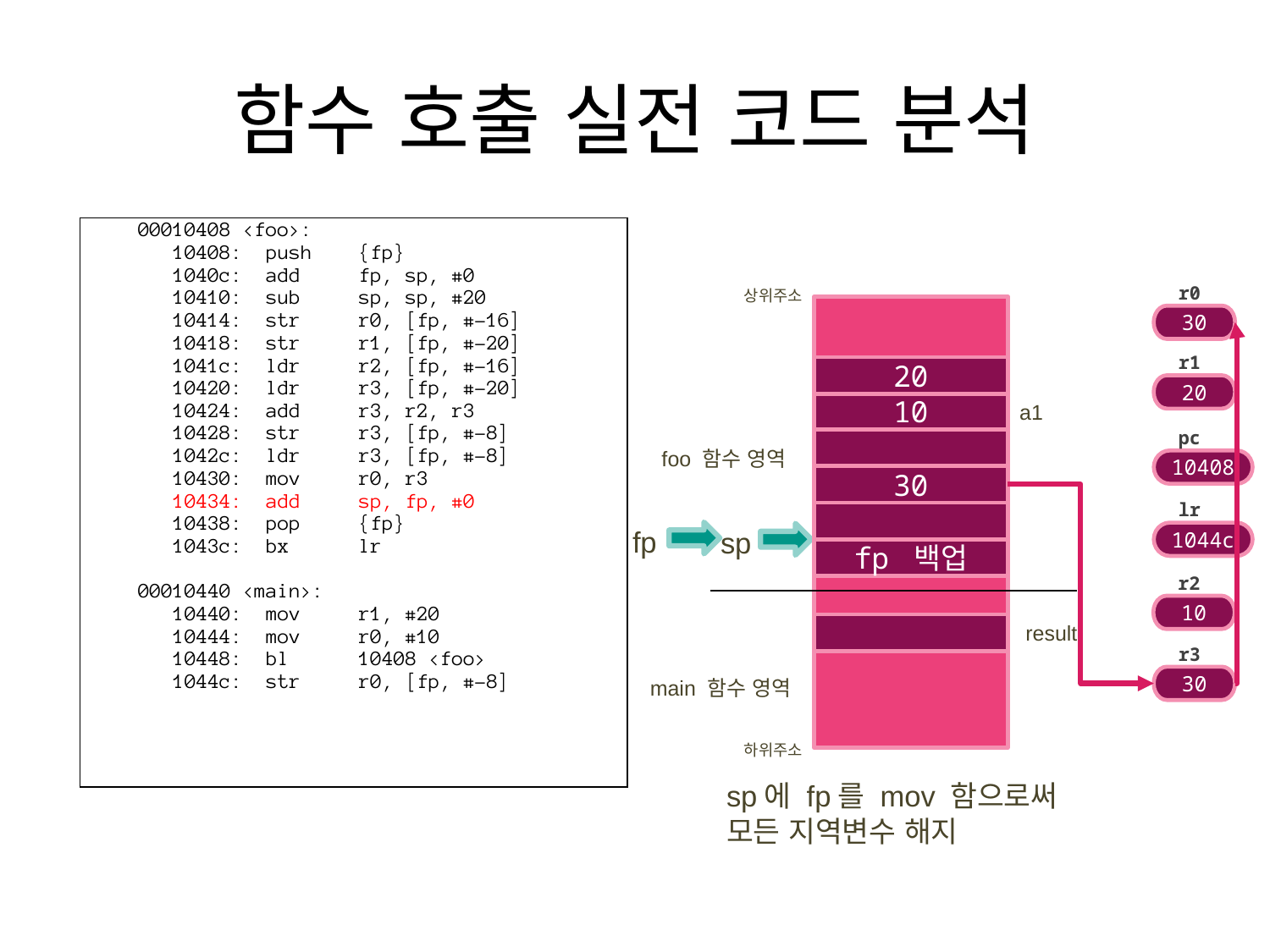

# 함수 호출 실전 코드 분석
| 00010408 <foo>: 10408: push {fp} 1040c: add fp, sp, #0 10410: sub sp, sp, #20 10414: str r0, [fp, #-16] 10418: str r1, [fp, #-20] 1041c: ldr r2, [fp, #-16] 10420: ldr r3, [fp, #-20] 10424: add r3, r2, r3 10428: str r3, [fp, #-8] 1042c: ldr r3, [fp, #-8] 10430: mov r0, r3 10434: add sp, fp, #0 10438: pop {fp} 1043c: bx lr 00010440 <main>: 10440: mov r1, #20 10444: mov r0, #10 10448: bl 10408 <foo> 1044c: str r0, [fp, #-8] |
| --- |
r0
상위주소

30
r1
20
20
10
a1
pc

foo 함수 영역
10408
30
lr

fp
sp

1044c

fp 백업
r2
10
result

r3
30
main 함수 영역
하위주소
sp에 fp를 mov 함으로써
모든 지역변수 해지